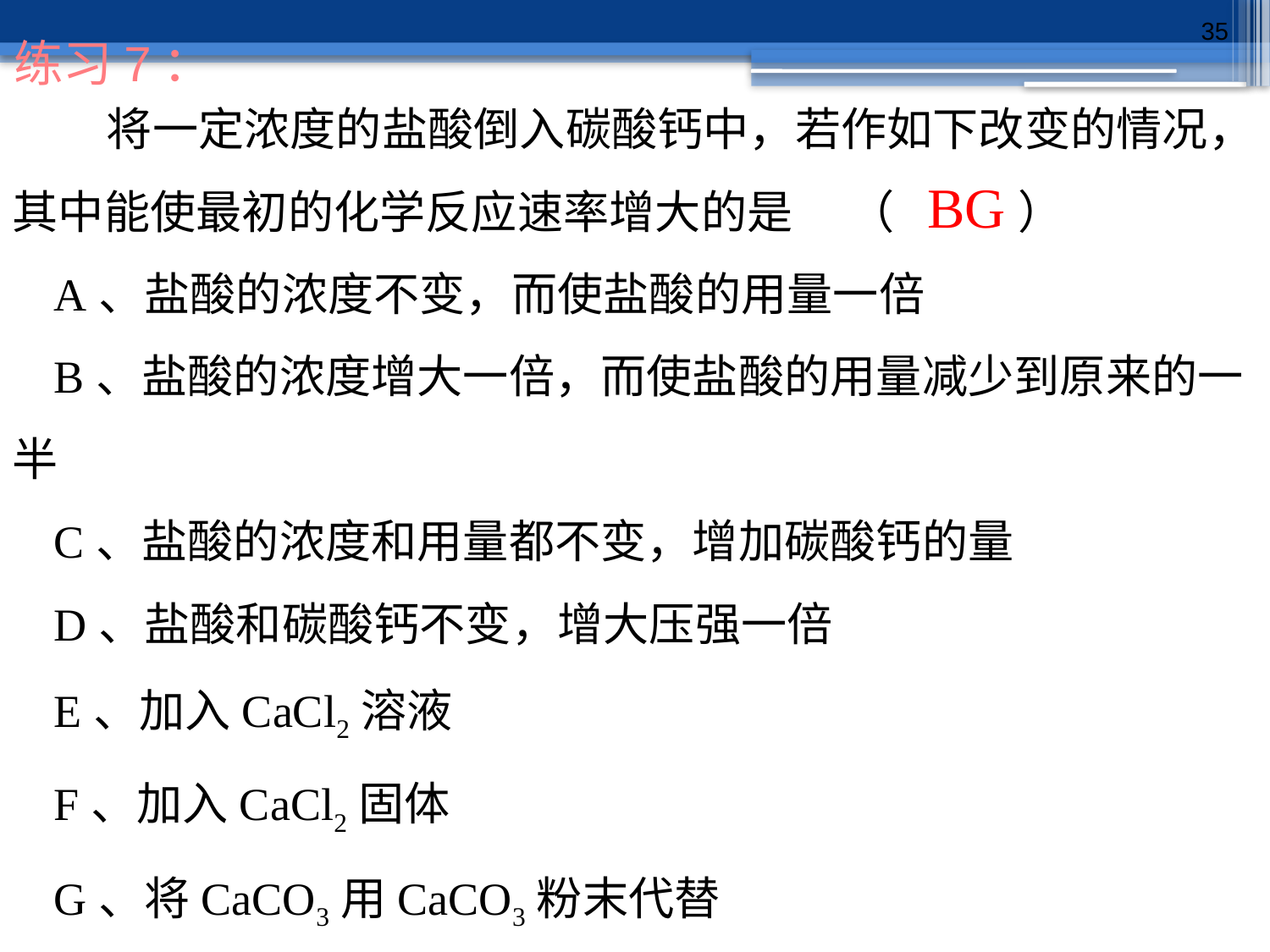

35
练习7：
    将一定浓度的盐酸倒入碳酸钙中，若作如下改变的情况，其中能使最初的化学反应速率增大的是 　（  　　 ）
A、盐酸的浓度不变，而使盐酸的用量一倍
B、盐酸的浓度增大一倍，而使盐酸的用量减少到原来的一半
C、盐酸的浓度和用量都不变，增加碳酸钙的量
D、盐酸和碳酸钙不变，增大压强一倍
E、加入CaCl2溶液
F、加入CaCl2固体
G、将CaCO3用CaCO3粉末代替
BG